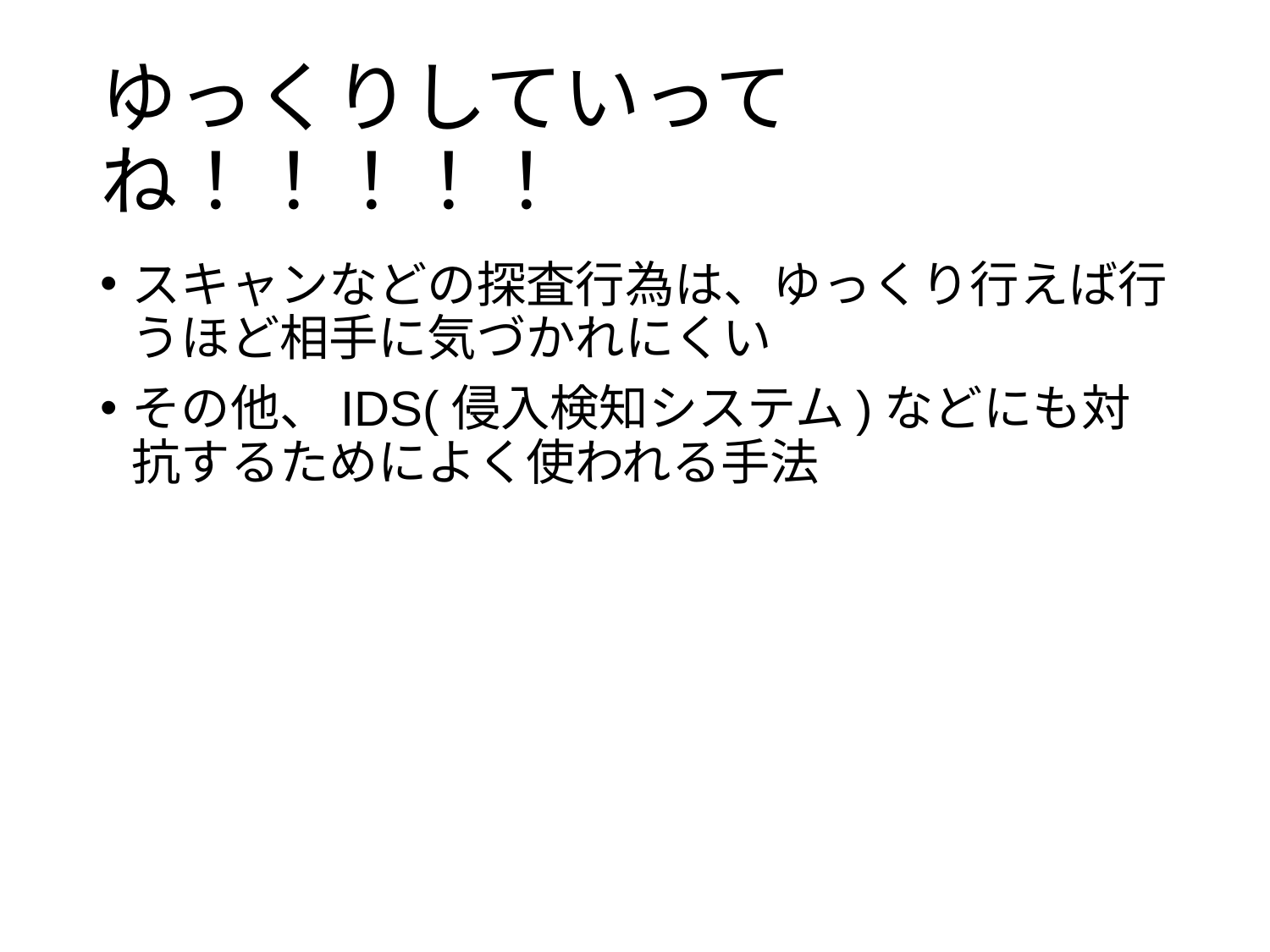

# ゆっくりしていってね！！！！！
スキャンなどの探査行為は、ゆっくり行えば行うほど相手に気づかれにくい
その他、IDS(侵入検知システム)などにも対抗するためによく使われる手法